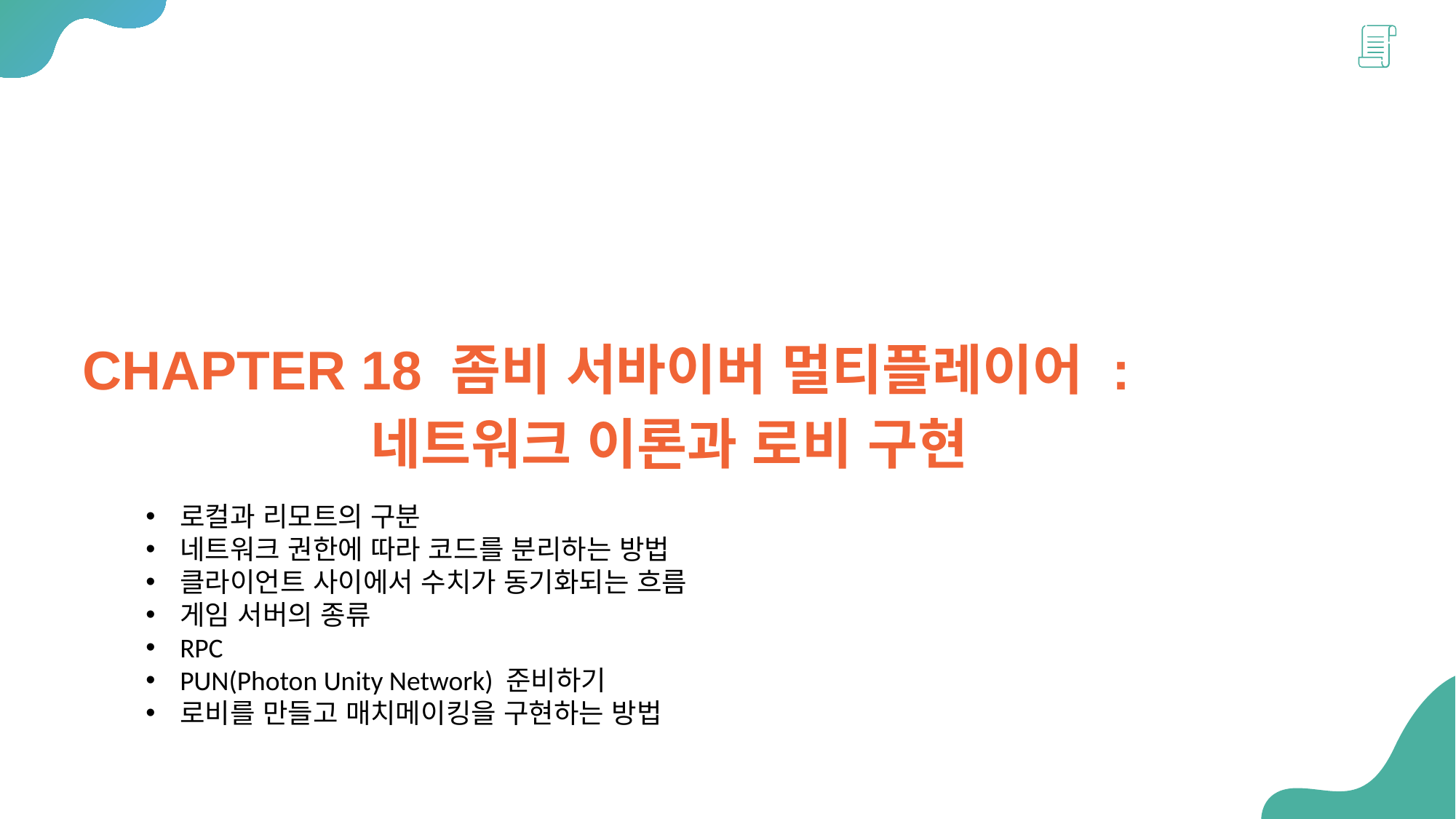

CHAPTER 18 좀비 서바이버 멀티플레이어 :
                  네트워크 이론과 로비 구현
로컬과 리모트의 구분
네트워크 권한에 따라 코드를 분리하는 방법
클라이언트 사이에서 수치가 동기화되는 흐름
게임 서버의 종류
RPC
PUN(Photon Unity Network) 준비하기
로비를 만들고 매치메이킹을 구현하는 방법